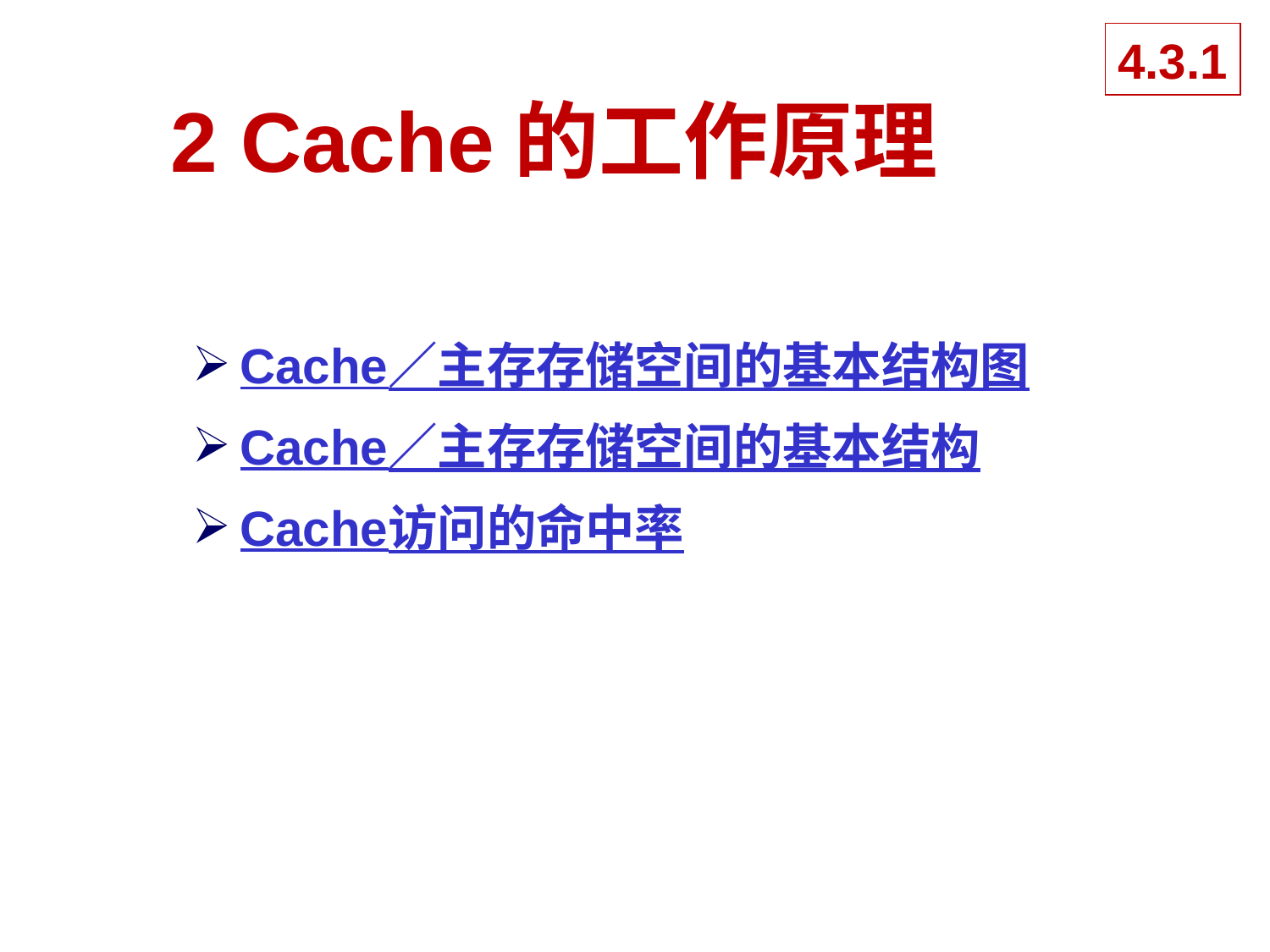

4.3.1
# 2 Cache的工作原理
Cache／主存存储空间的基本结构图
Cache／主存存储空间的基本结构
Cache访问的命中率